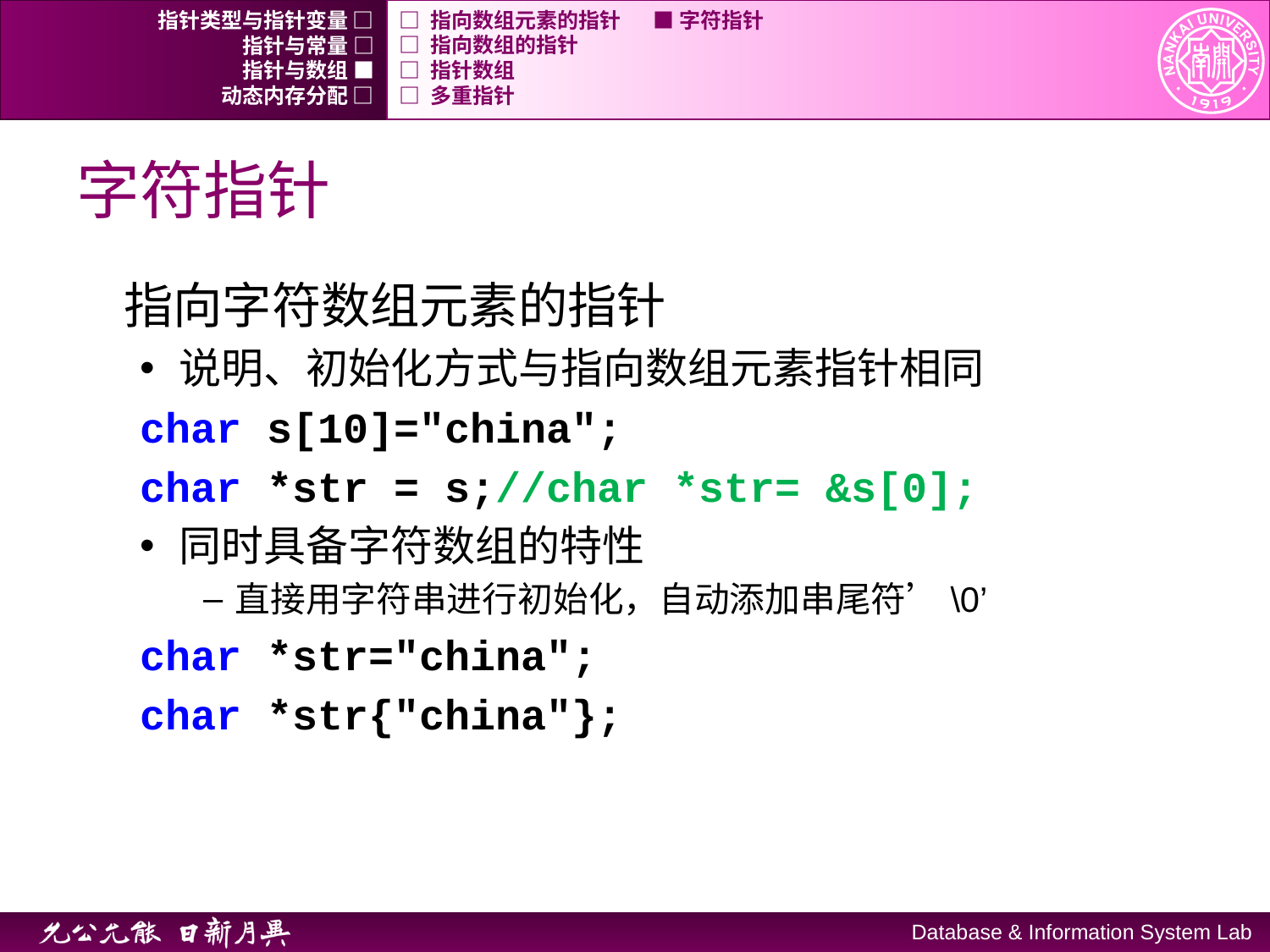

指针类型与指针变量 □
□ 指向数组元素的指针	■ 字符指针
指针与常量 □
□ 指向数组的指针
指针与数组 ■
□ 指针数组
动态内存分配 □
□ 多重指针
# 字符指针
指向字符数组元素的指针
说明、初始化方式与指向数组元素指针相同
char s[10]="china";
char *str = s;//char *str= &s[0];
同时具备字符数组的特性
直接用字符串进行初始化，自动添加串尾符’\0’
char *str="china";
char *str{"china"};